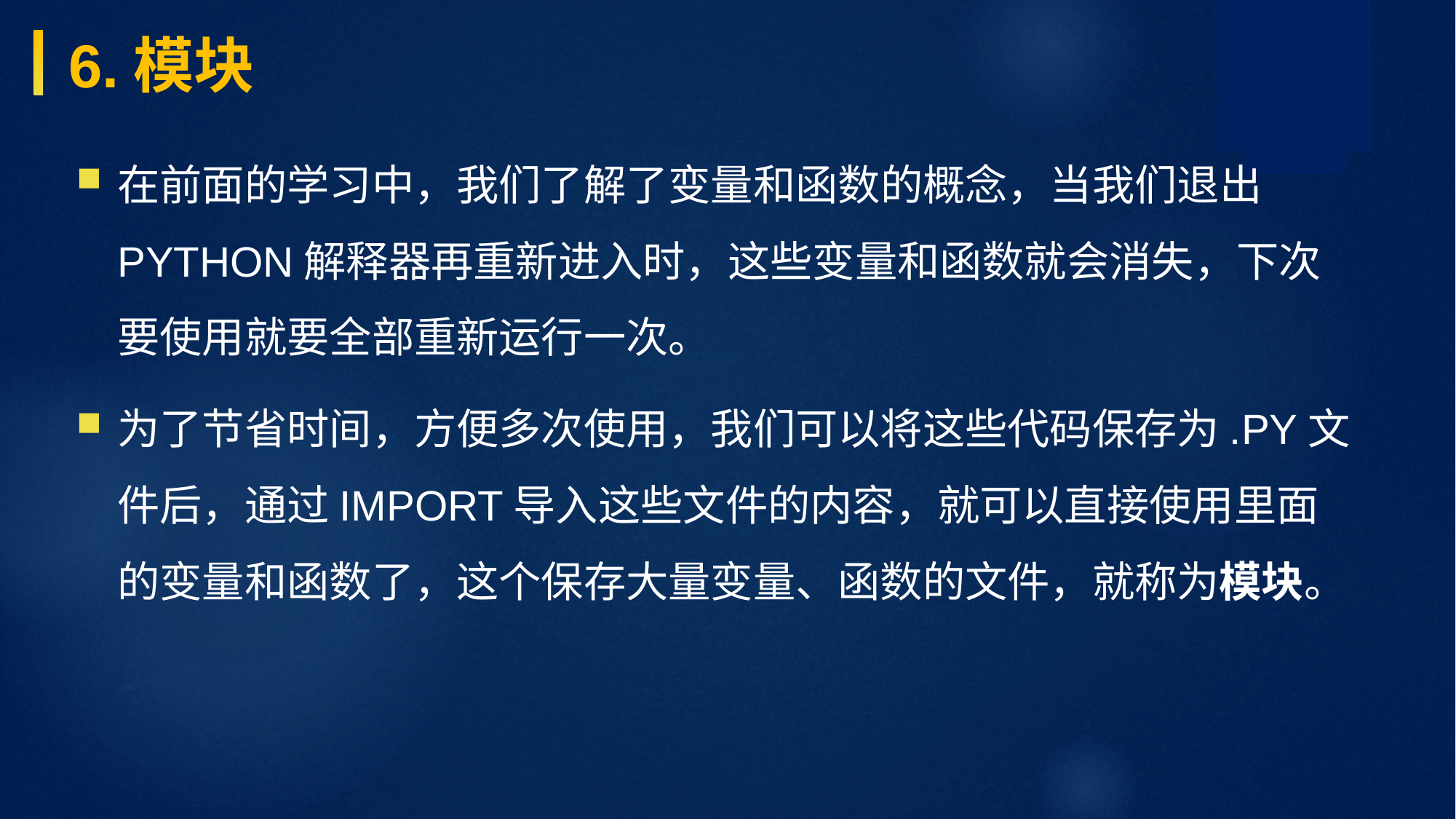

6.模块
在前面的学习中，我们了解了变量和函数的概念，当我们退出Python解释器再重新进入时，这些变量和函数就会消失，下次要使用就要全部重新运行一次。
为了节省时间，方便多次使用，我们可以将这些代码保存为.py文件后，通过import导入这些文件的内容，就可以直接使用里面的变量和函数了，这个保存大量变量、函数的文件，就称为模块。